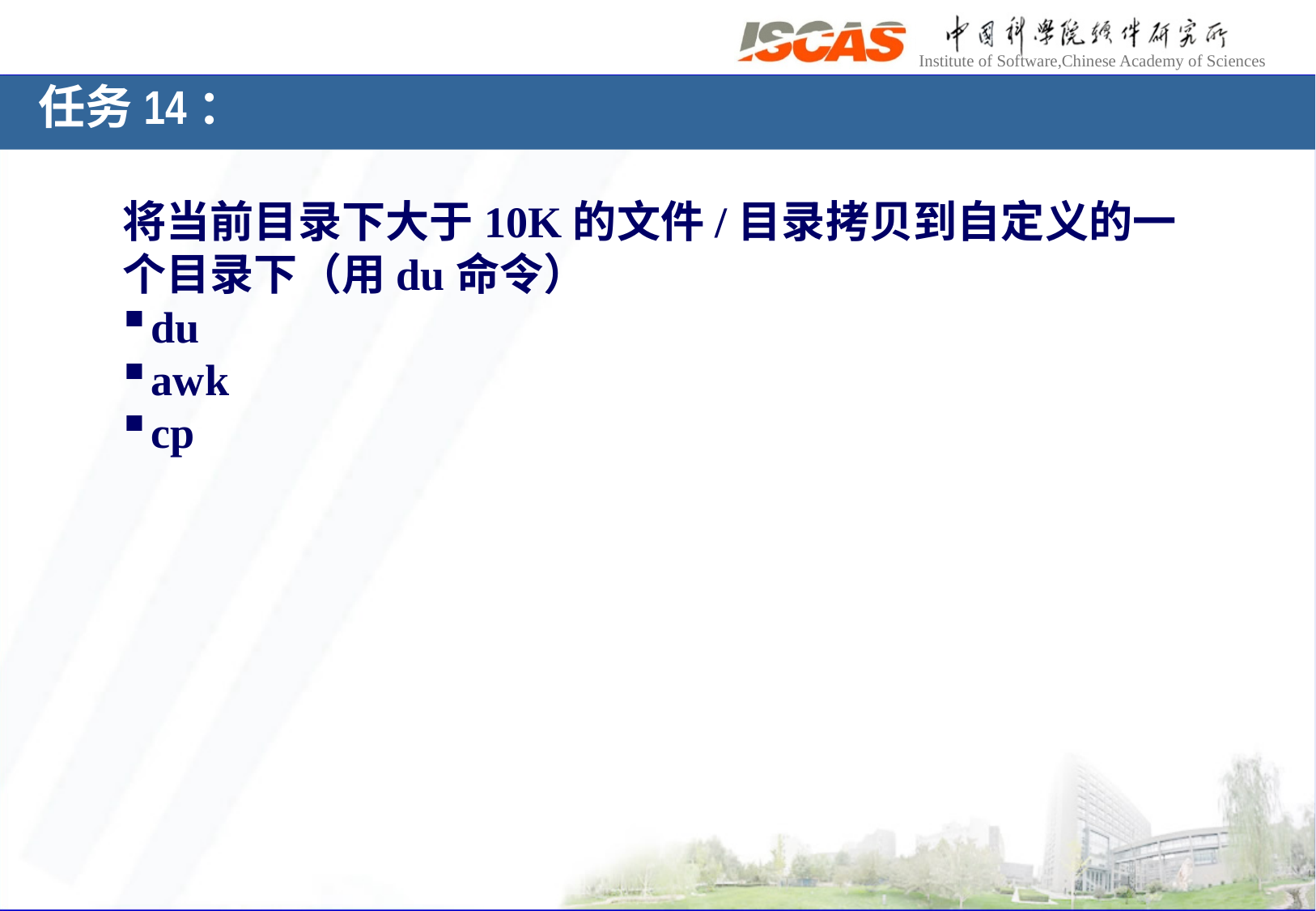

任务14：
任务17：
将当前目录下大于10K的文件/目录拷贝到自定义的一个目录下（用du命令）
du
awk
cp